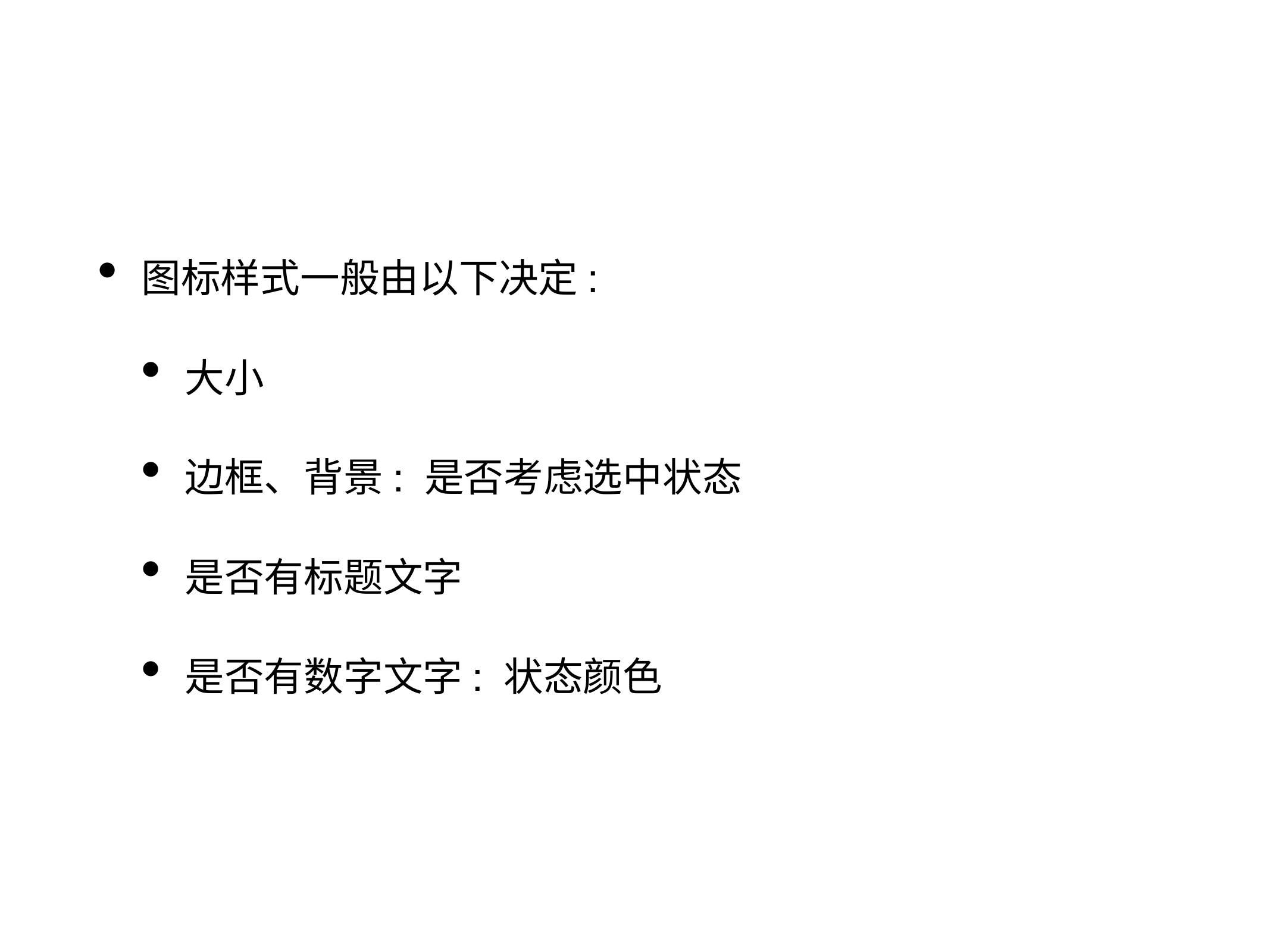

图标样式一般由以下决定:
大小
边框、背景: 是否考虑选中状态
是否有标题文字
是否有数字文字: 状态颜色